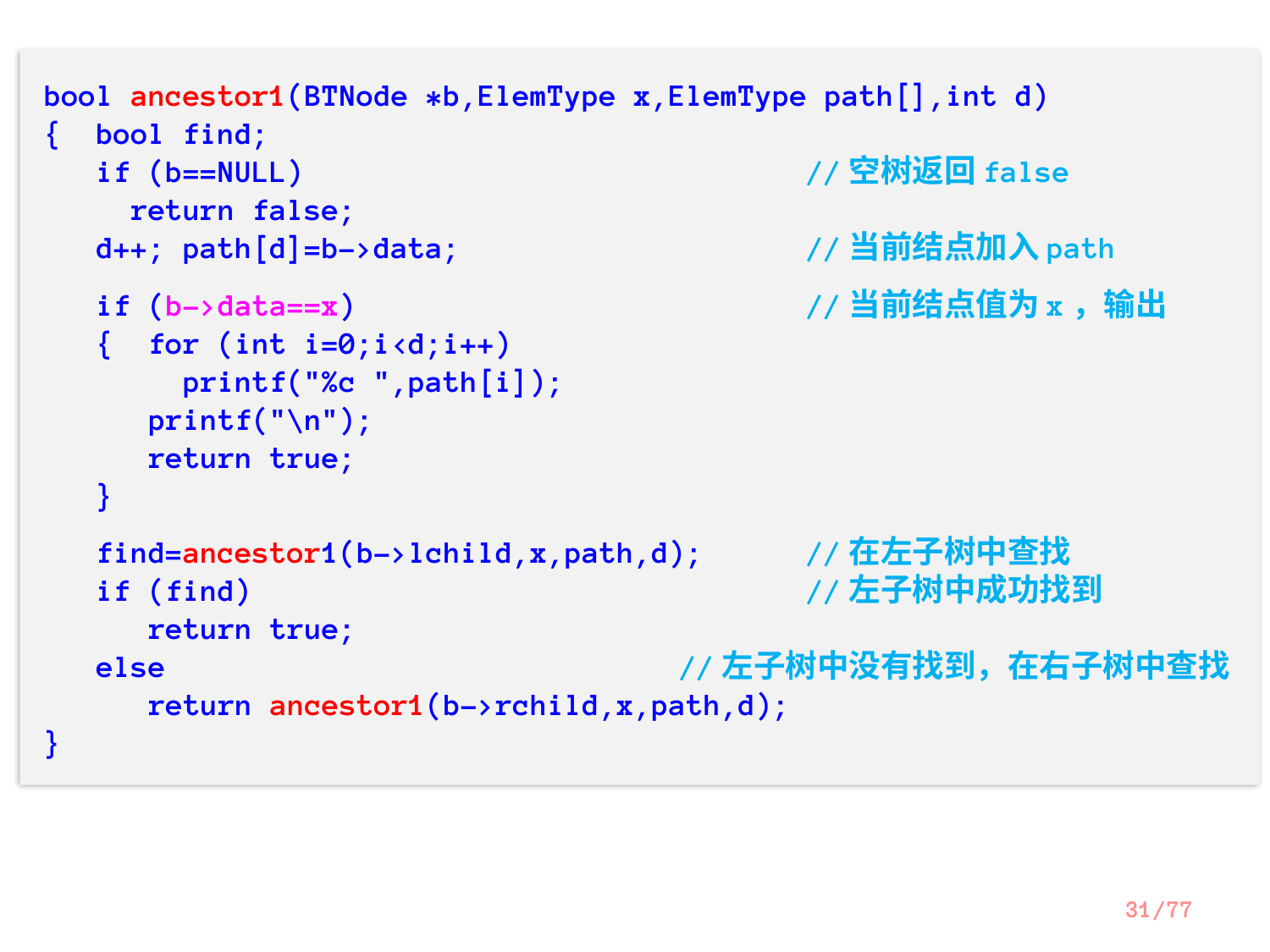

bool ancestor1(BTNode *b,ElemType x,ElemType path[],int d)
{  bool find;
   if (b==NULL)				//空树返回false
     return false;
   d++; path[d]=b->data;			//当前结点加入path
   if (b->data==x)				//当前结点值为x，输出
   {  for (int i=0;i<d;i++)
        printf("%c ",path[i]);
      printf("\n");
      return true;
   }
   find=ancestor1(b->lchild,x,path,d);	//在左子树中查找
   if (find)					//左子树中成功找到
      return true;
   else					//左子树中没有找到，在右子树中查找
      return ancestor1(b->rchild,x,path,d);
}
31/77